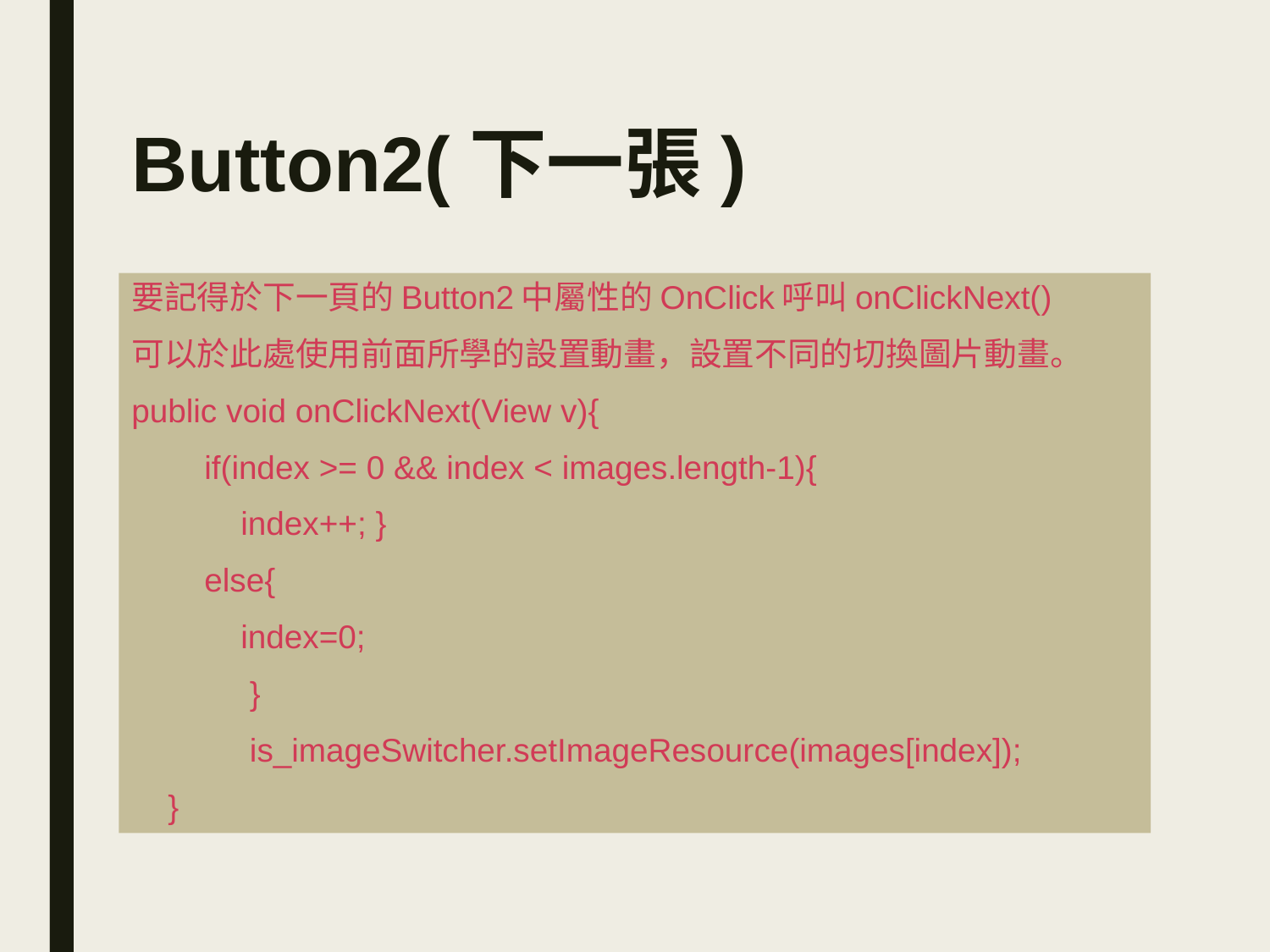

# Button2(下一張)
要記得於下一頁的Button2中屬性的OnClick呼叫onClickNext()
可以於此處使用前面所學的設置動畫，設置不同的切換圖片動畫。
public void onClickNext(View v){
        if(index >= 0 && index < images.length-1){
            index++; }
        else{
            index=0;
	}
	is_imageSwitcher.setImageResource(images[index]);
    }